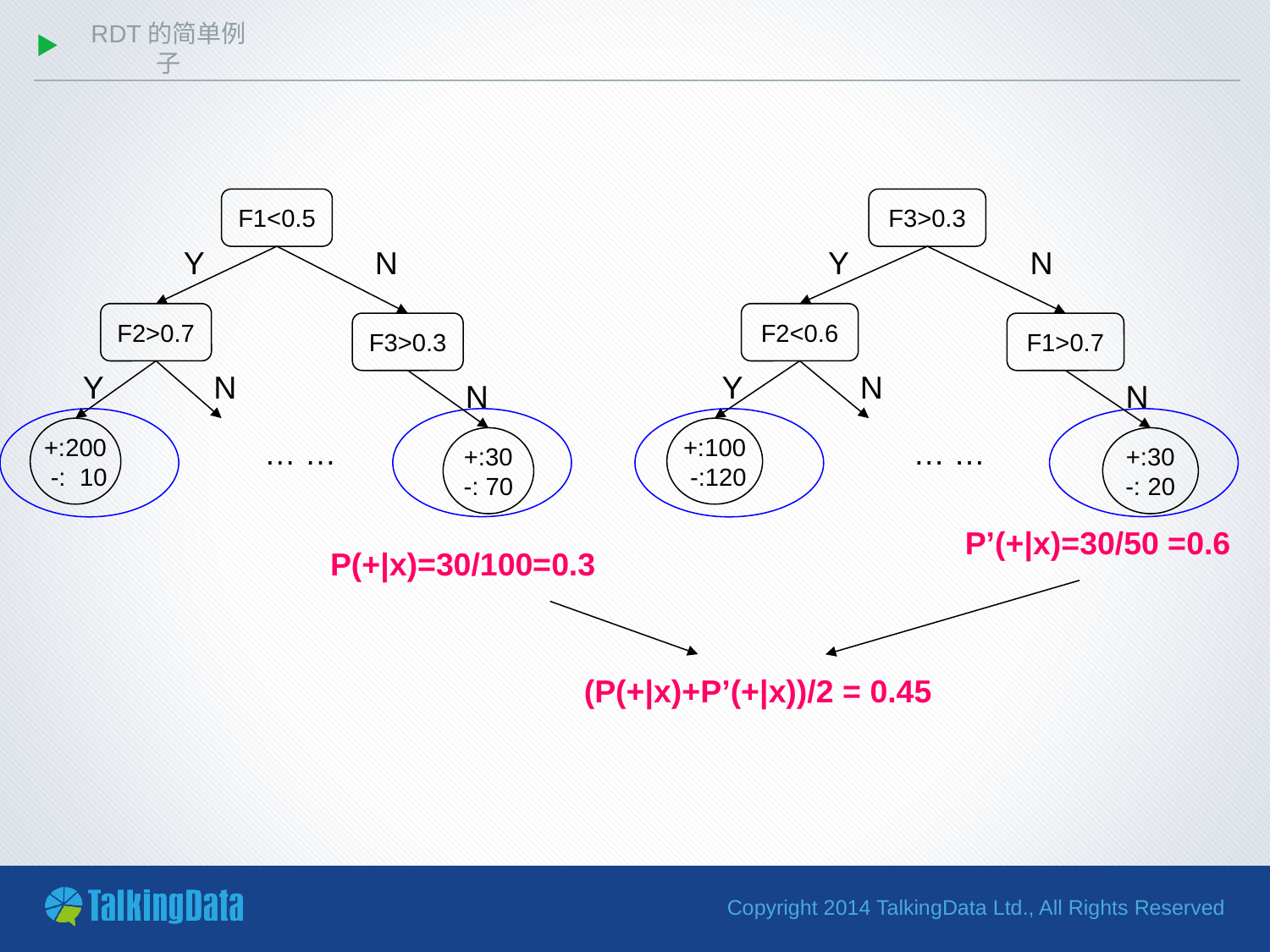

# RDT的简单例子
F1<0.5
Y
N
F2>0.7
F3>0.3
Y
N
N

+:200
 -:  10
… …
+:30
-: 70
F3>0.3
Y
N
F2<0.6
F1>0.7
Y
N
N

+:100
 -:120
… …
+:30
-: 20
P’(+|x)=30/50 =0.6
P(+|x)=30/100=0.3

(P(+|x)+P’(+|x))/2 = 0.45